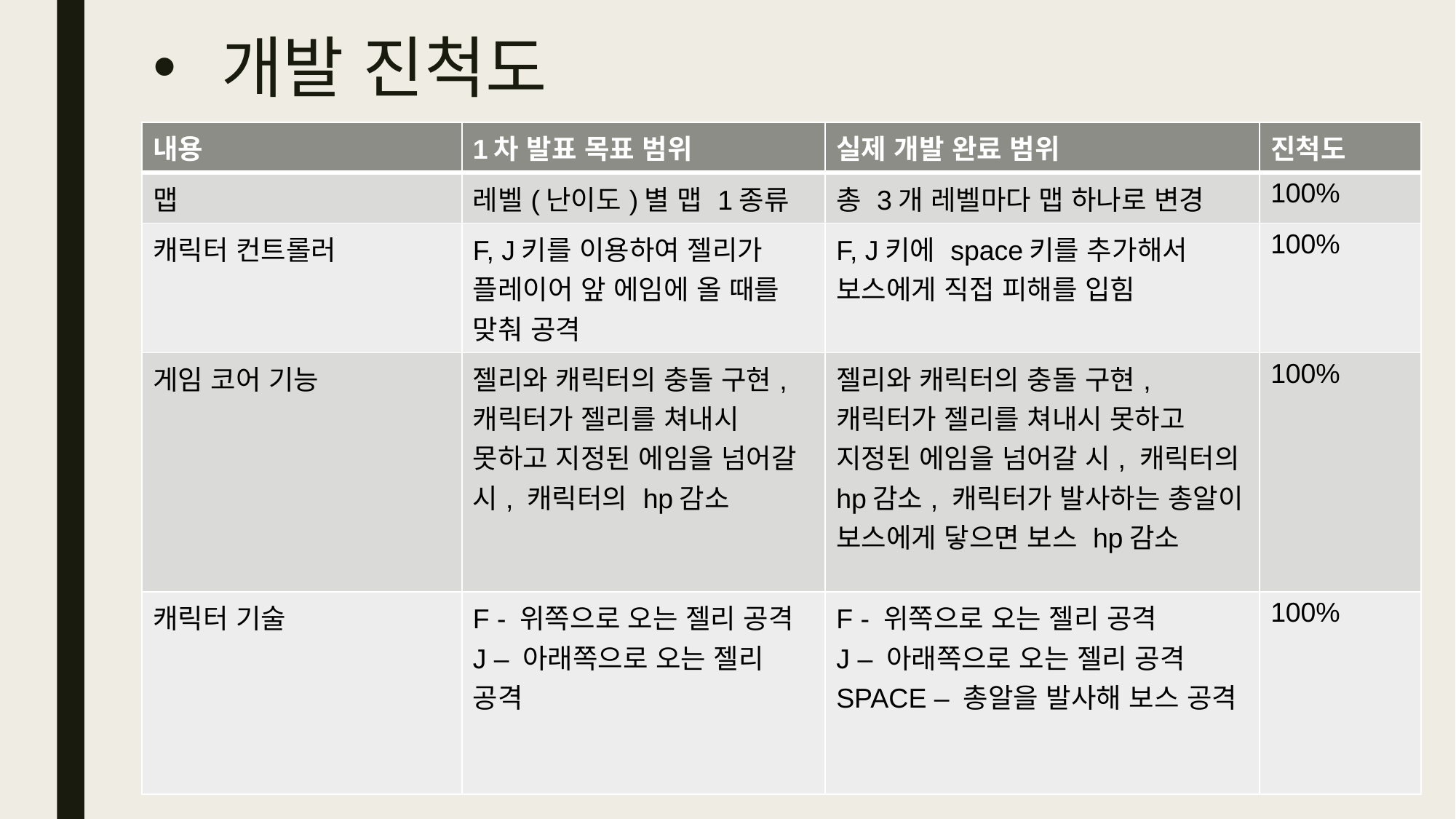

# 개발 진척도
| 내용 | 1차 발표 목표 범위 | 실제 개발 완료 범위 | 진척도 |
| --- | --- | --- | --- |
| 맵 | 레벨(난이도)별 맵 1종류 | 총 3개 레벨마다 맵 하나로 변경 | 100% |
| 캐릭터 컨트롤러 | F, J키를 이용하여 젤리가 플레이어 앞 에임에 올 때를 맞춰 공격 | F, J키에 space키를 추가해서 보스에게 직접 피해를 입힘 | 100% |
| 게임 코어 기능 | 젤리와 캐릭터의 충돌 구현, 캐릭터가 젤리를 쳐내시 못하고 지정된 에임을 넘어갈 시, 캐릭터의 hp감소 | 젤리와 캐릭터의 충돌 구현, 캐릭터가 젤리를 쳐내시 못하고 지정된 에임을 넘어갈 시, 캐릭터의 hp감소, 캐릭터가 발사하는 총알이 보스에게 닿으면 보스 hp감소 | 100% |
| 캐릭터 기술 | F - 위쪽으로 오는 젤리 공격 J – 아래쪽으로 오는 젤리 공격 | F - 위쪽으로 오는 젤리 공격 J – 아래쪽으로 오는 젤리 공격 SPACE – 총알을 발사해 보스 공격 | 100% |